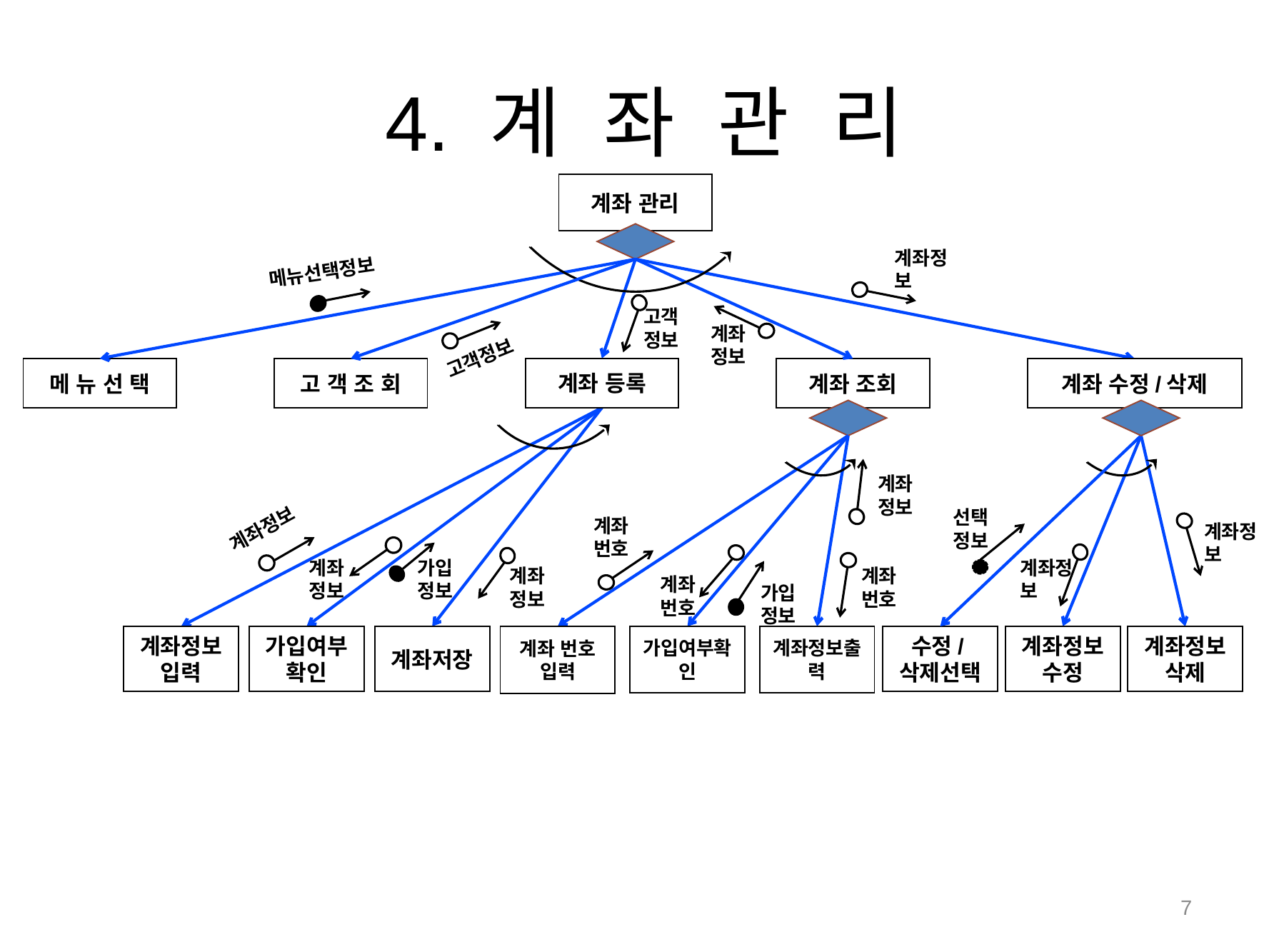

4. 계  좌  관  리
계좌 관리

계좌정보
메뉴선택정보

고객정보

계좌정보
고객정보
계좌 등록
메 뉴 선 택
고 객 조 회
계좌 조회
계좌 수정/삭제

계좌정보
선택정보
계좌정보
계좌번호
계좌정보

계좌정보
가입
정보
계좌정보

계좌정보
계좌번호
계좌번호

가입
정보
계좌정보입력
가입여부
확인
계좌저장
계좌 번호
입력
가입여부확인
계좌정보출력
수정/삭제선택
계좌정보수정
계좌정보삭제
7